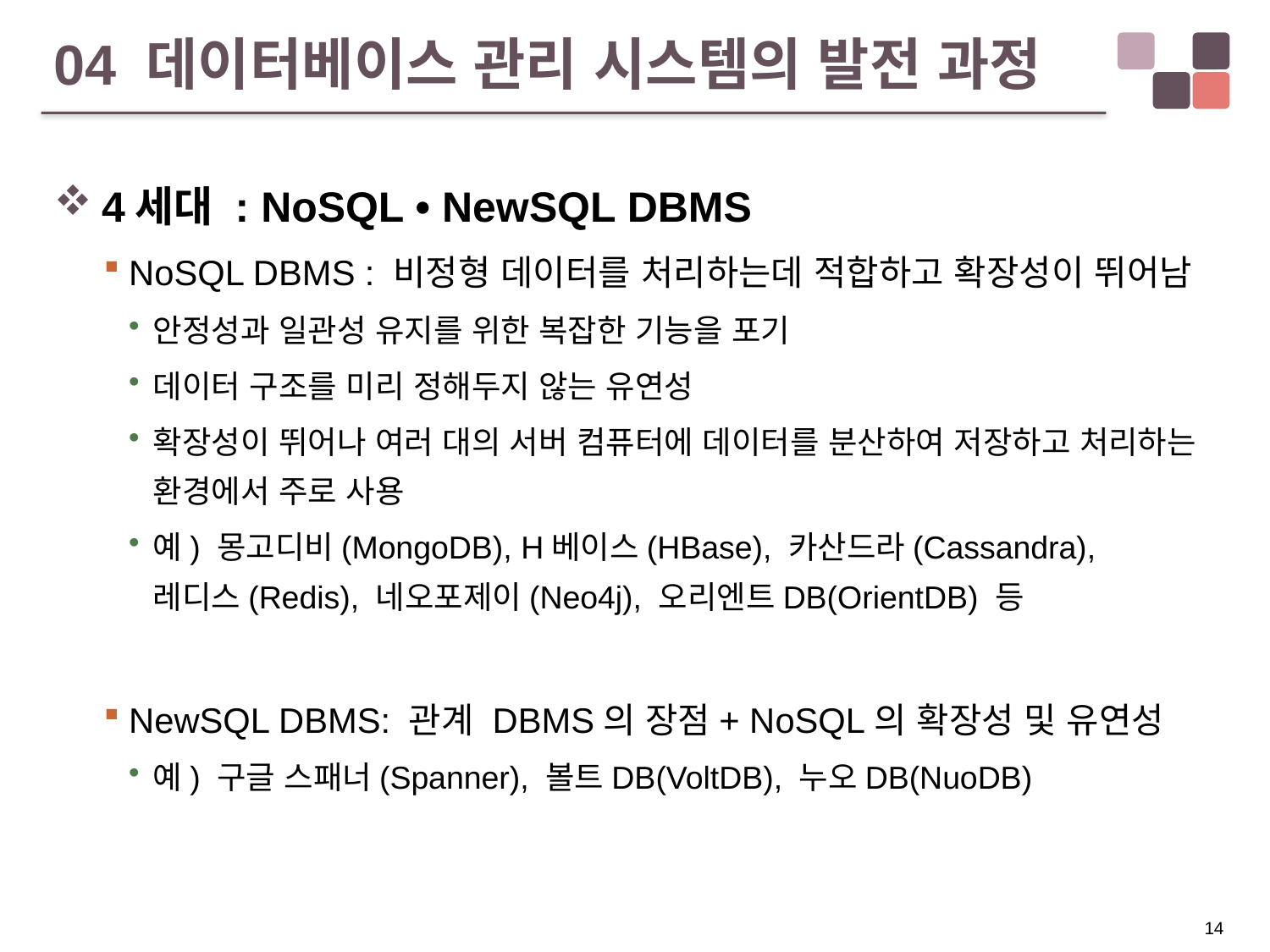

# 04 데이터베이스 관리 시스템의 발전 과정
4세대 : NoSQL • NewSQL DBMS
NoSQL DBMS : 비정형 데이터를 처리하는데 적합하고 확장성이 뛰어남
안정성과 일관성 유지를 위한 복잡한 기능을 포기
데이터 구조를 미리 정해두지 않는 유연성
확장성이 뛰어나 여러 대의 서버 컴퓨터에 데이터를 분산하여 저장하고 처리하는 환경에서 주로 사용
예) 몽고디비(MongoDB), H베이스(HBase), 카산드라(Cassandra),
레디스(Redis), 네오포제이(Neo4j), 오리엔트DB(OrientDB) 등

NewSQL DBMS: 관계 DBMS의 장점+ NoSQL의 확장성 및 유연성
예) 구글 스패너(Spanner), 볼트DB(VoltDB), 누오DB(NuoDB)